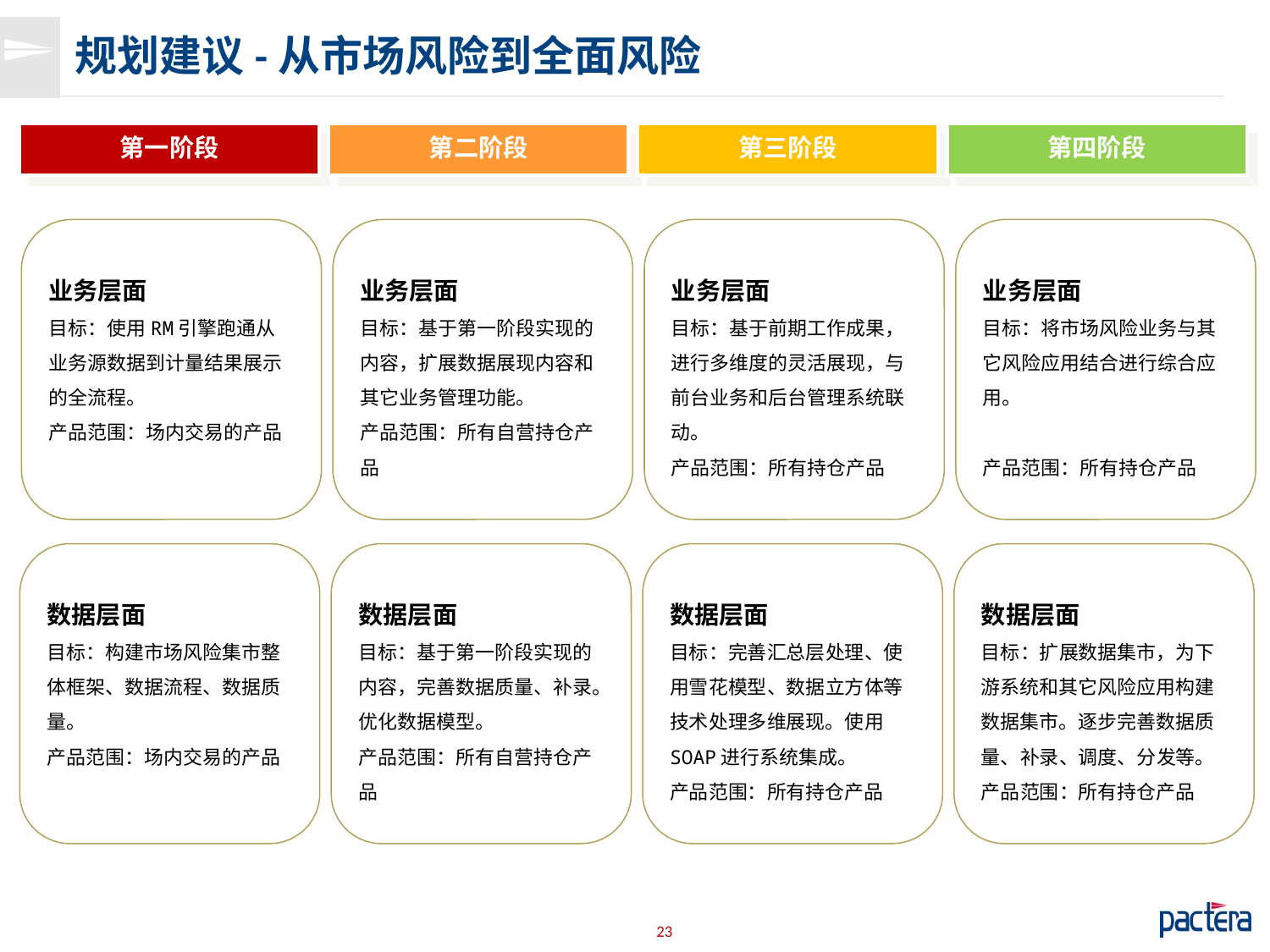

# 规划建议-从市场风险到全面风险
第一阶段
第二阶段
业务层面
目标：基于第一阶段实现的内容，扩展数据展现内容和其它业务管理功能。
产品范围：所有自营持仓产品
数据层面
目标：基于第一阶段实现的内容，完善数据质量、补录。优化数据模型。
产品范围：所有自营持仓产品
第三阶段
业务层面
目标：基于前期工作成果，进行多维度的灵活展现，与前台业务和后台管理系统联动。
产品范围：所有持仓产品
数据层面
目标：完善汇总层处理、使用雪花模型、数据立方体等技术处理多维展现。使用SOAP进行系统集成。
产品范围：所有持仓产品
第四阶段
业务层面
目标：将市场风险业务与其它风险应用结合进行综合应用。

产品范围：所有持仓产品
数据层面
目标：扩展数据集市，为下游系统和其它风险应用构建数据集市。逐步完善数据质量、补录、调度、分发等。
产品范围：所有持仓产品
业务层面
目标：使用RM引擎跑通从业务源数据到计量结果展示的全流程。
产品范围：场内交易的产品

数据层面
目标：构建市场风险集市整体框架、数据流程、数据质量。
产品范围：场内交易的产品

23